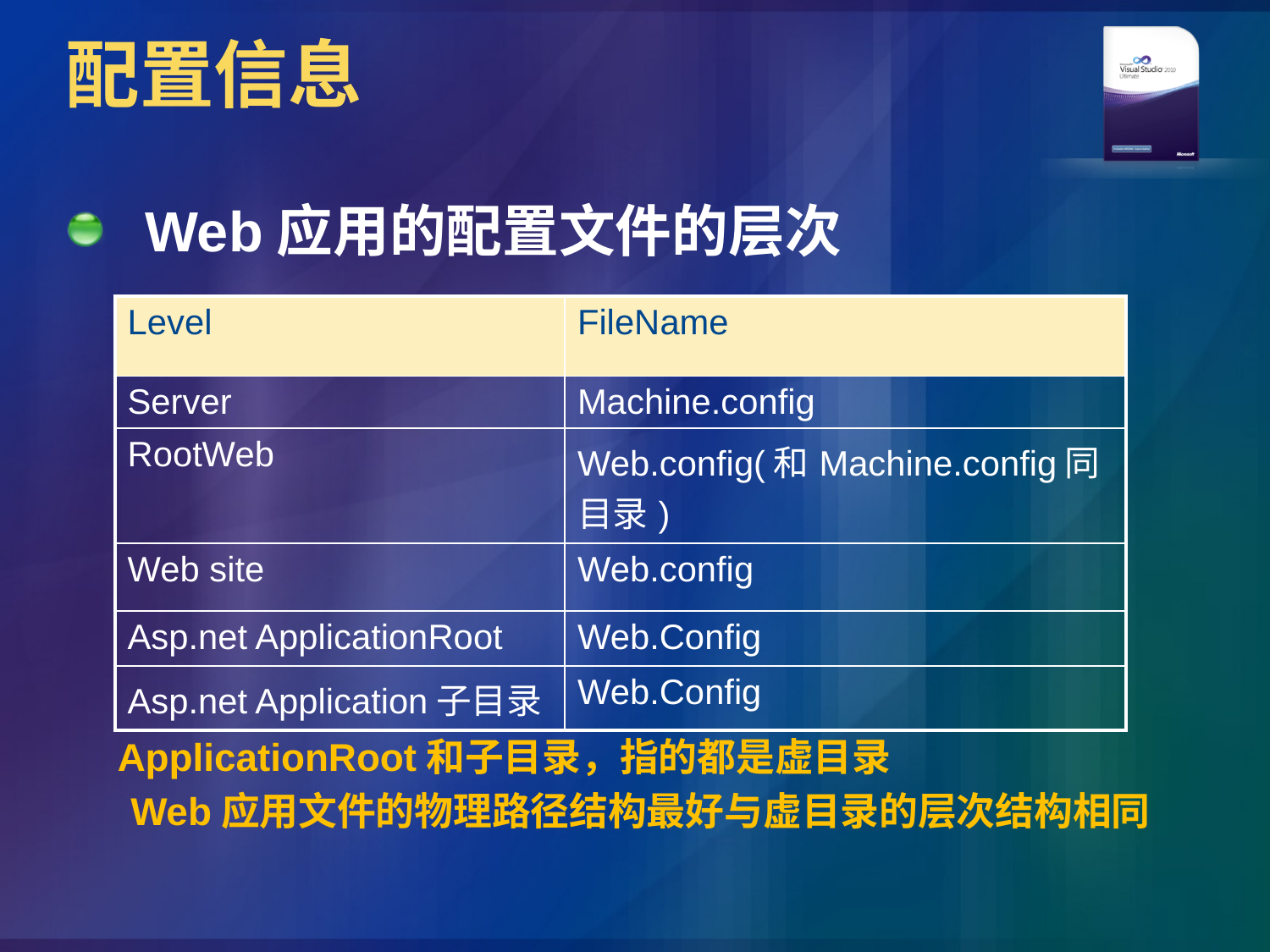

# 配置信息
Web应用的配置文件的层次
| Level | FileName |
| --- | --- |
| Server | Machine.config |
| RootWeb | Web.config(和Machine.config同目录) |
| Web site | Web.config |
| Asp.net ApplicationRoot | Web.Config |
| Asp.net Application子目录 | Web.Config |
ApplicationRoot和子目录，指的都是虚目录
Web应用文件的物理路径结构最好与虚目录的层次结构相同